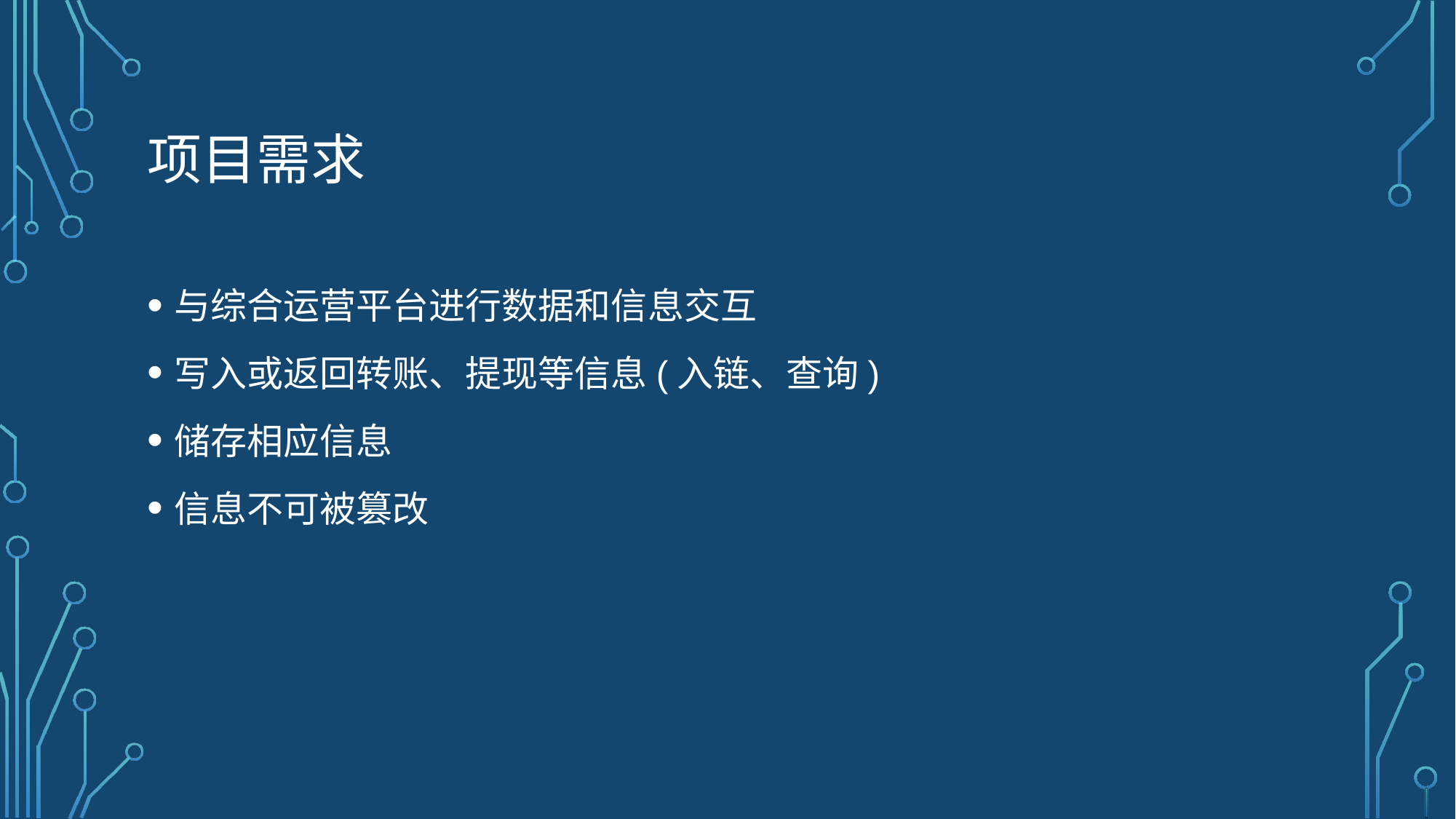

# 项目需求
与综合运营平台进行数据和信息交互
写入或返回转账、提现等信息(入链、查询)
储存相应信息
信息不可被篡改